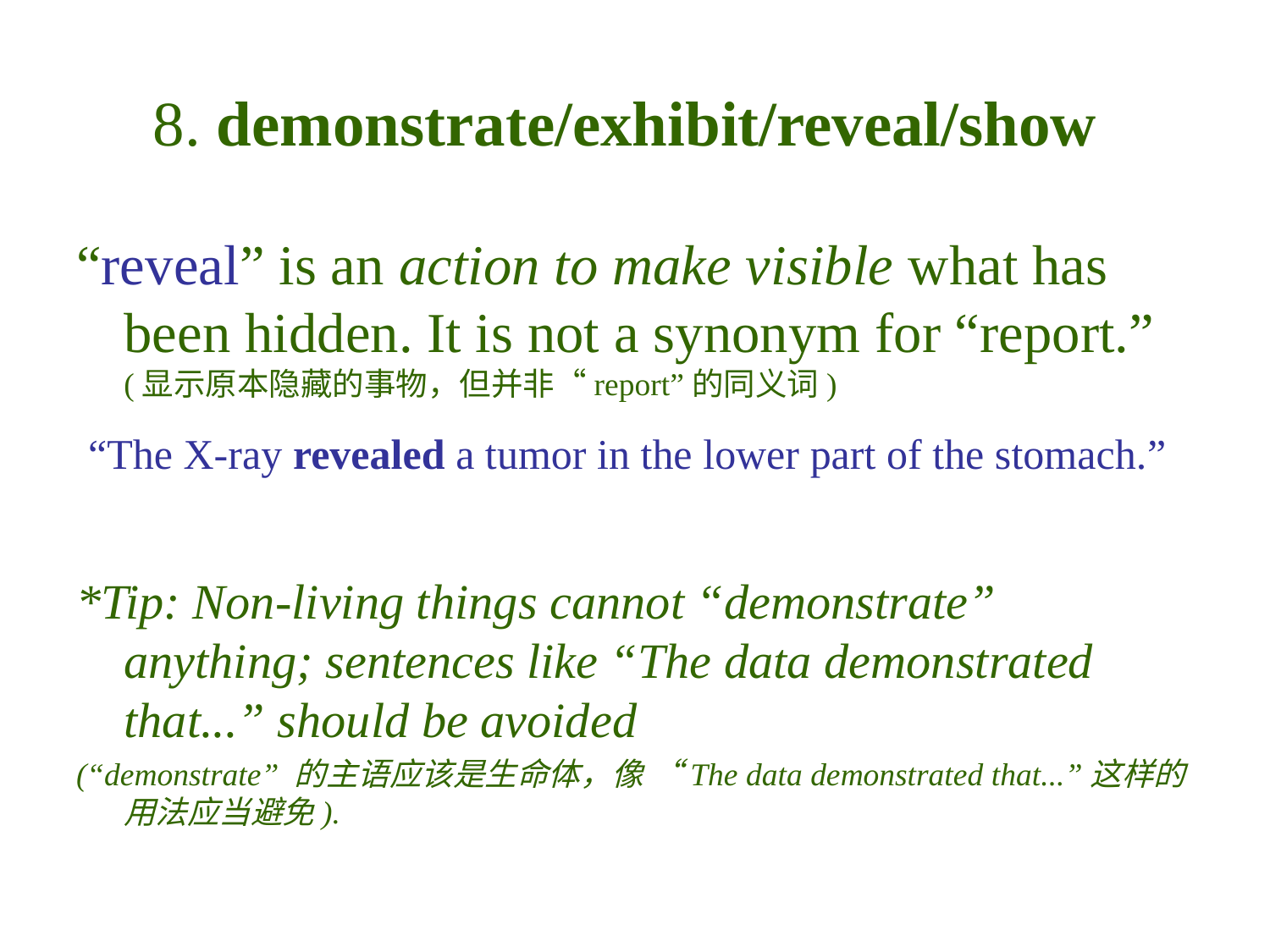

# 8. demonstrate/exhibit/reveal/show
“reveal” is an action to make visible what has been hidden. It is not a synonym for “report.”  (显示原本隐藏的事物，但并非“report”的同义词)
“The X-ray revealed a tumor in the lower part of the stomach.”

*Tip: Non-living things cannot “demonstrate” anything; sentences like “The data demonstrated that...” should be avoided
(“demonstrate” 的主语应该是生命体，像 “The data demonstrated that...”这样的用法应当避免).